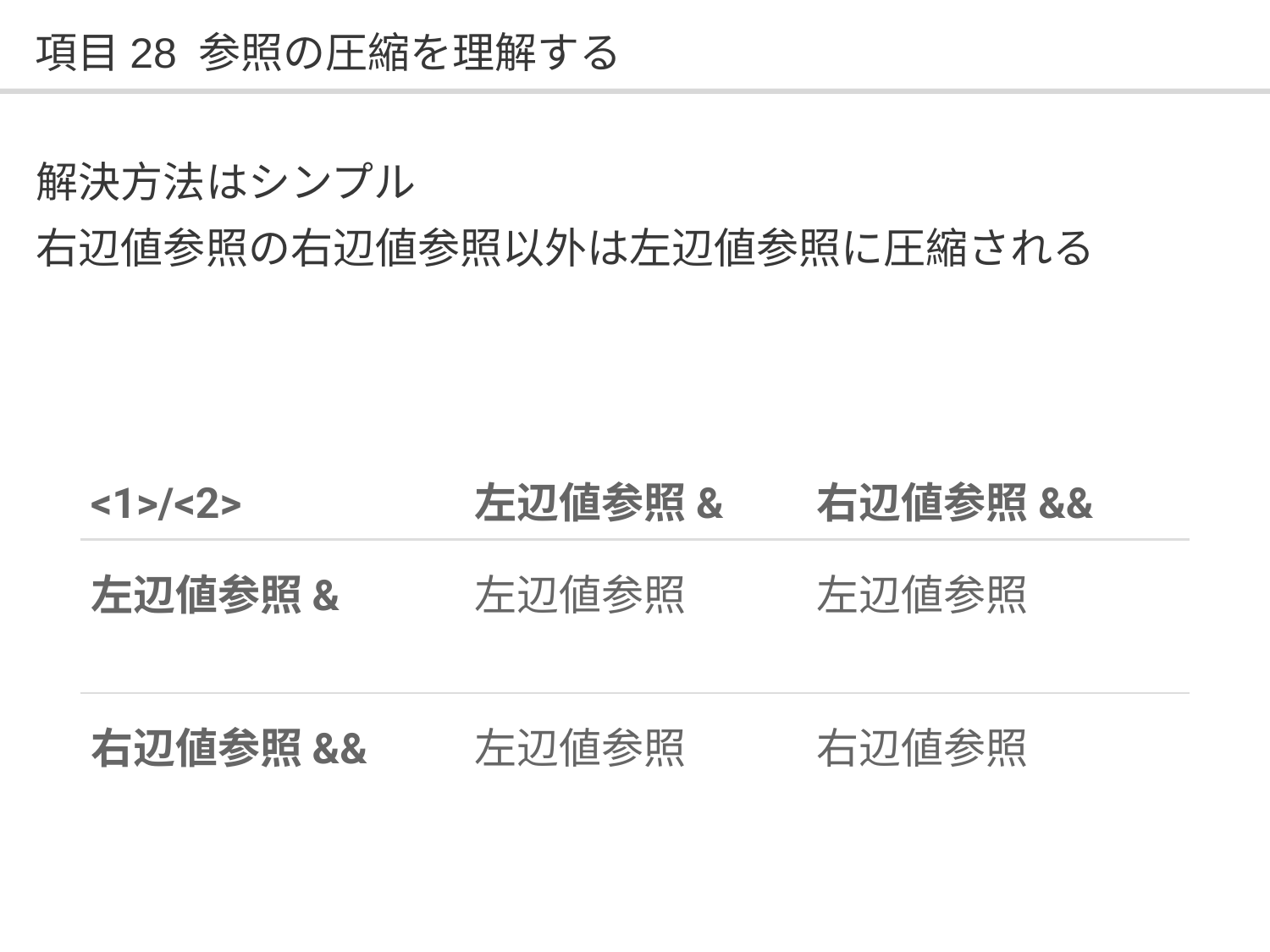

# 項目28 参照の圧縮を理解する
解決方法はシンプル
右辺値参照の右辺値参照以外は左辺値参照に圧縮される
| <1>/<2> | 左辺値参照& | 右辺値参照&& |
| --- | --- | --- |
| 左辺値参照& | 左辺値参照 | 左辺値参照 |
| 右辺値参照&& | 左辺値参照 | 右辺値参照 |